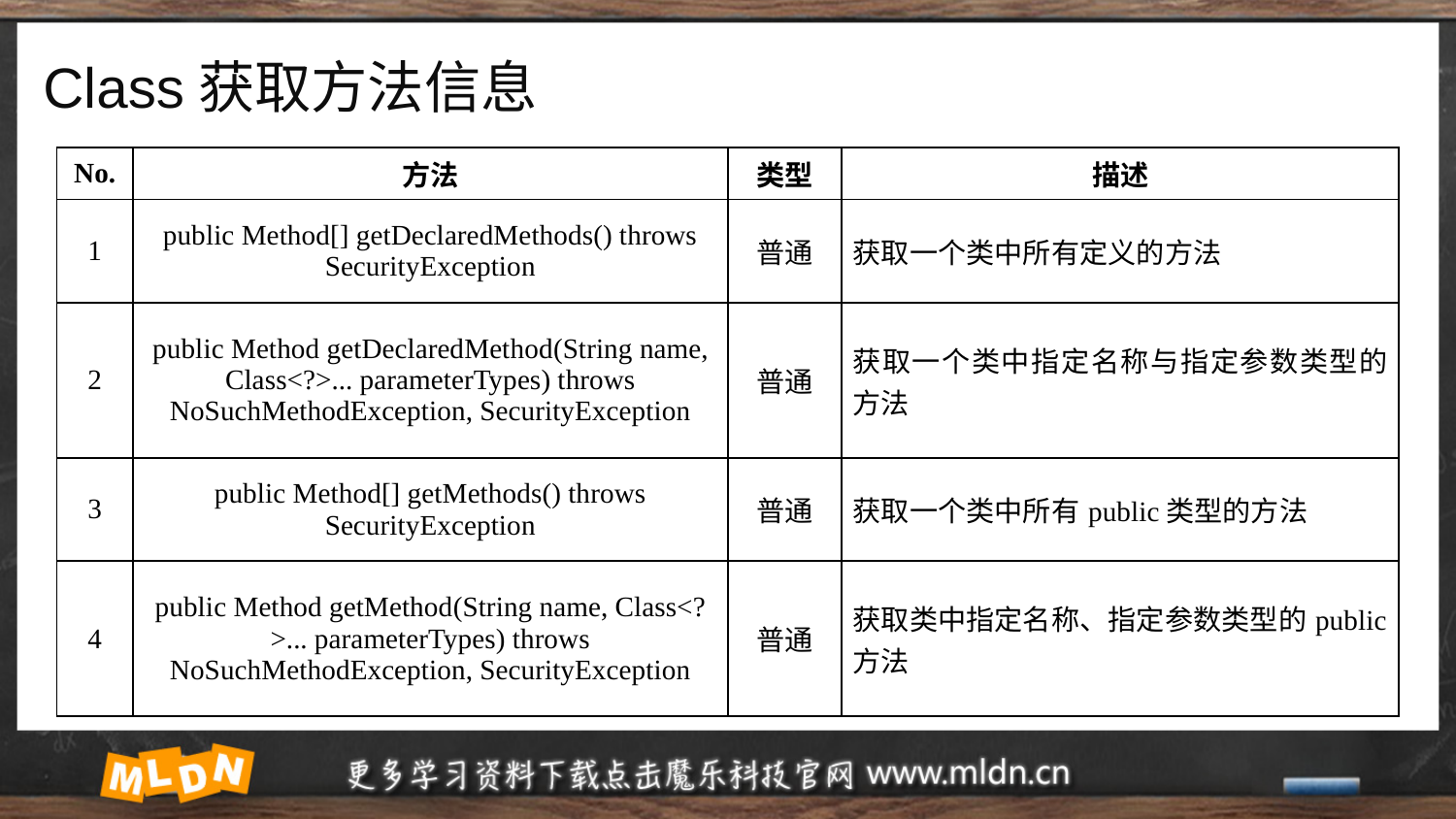

# Class获取方法信息
| No. | 方法 | 类型 | 描述 |
| --- | --- | --- | --- |
| 1 | public Method[] getDeclaredMethods() throws SecurityException | 普通 | 获取一个类中所有定义的方法 |
| 2 | public Method getDeclaredMethod​(String name, Class<?>... parameterTypes) throws NoSuchMethodException, SecurityException | 普通 | 获取一个类中指定名称与指定参数类型的方法 |
| 3 | public Method[] getMethods() throws SecurityException | 普通 | 获取一个类中所有public类型的方法 |
| 4 | public Method getMethod​(String name, Class<?>... parameterTypes) throws NoSuchMethodException, SecurityException | 普通 | 获取类中指定名称、指定参数类型的public方法 |